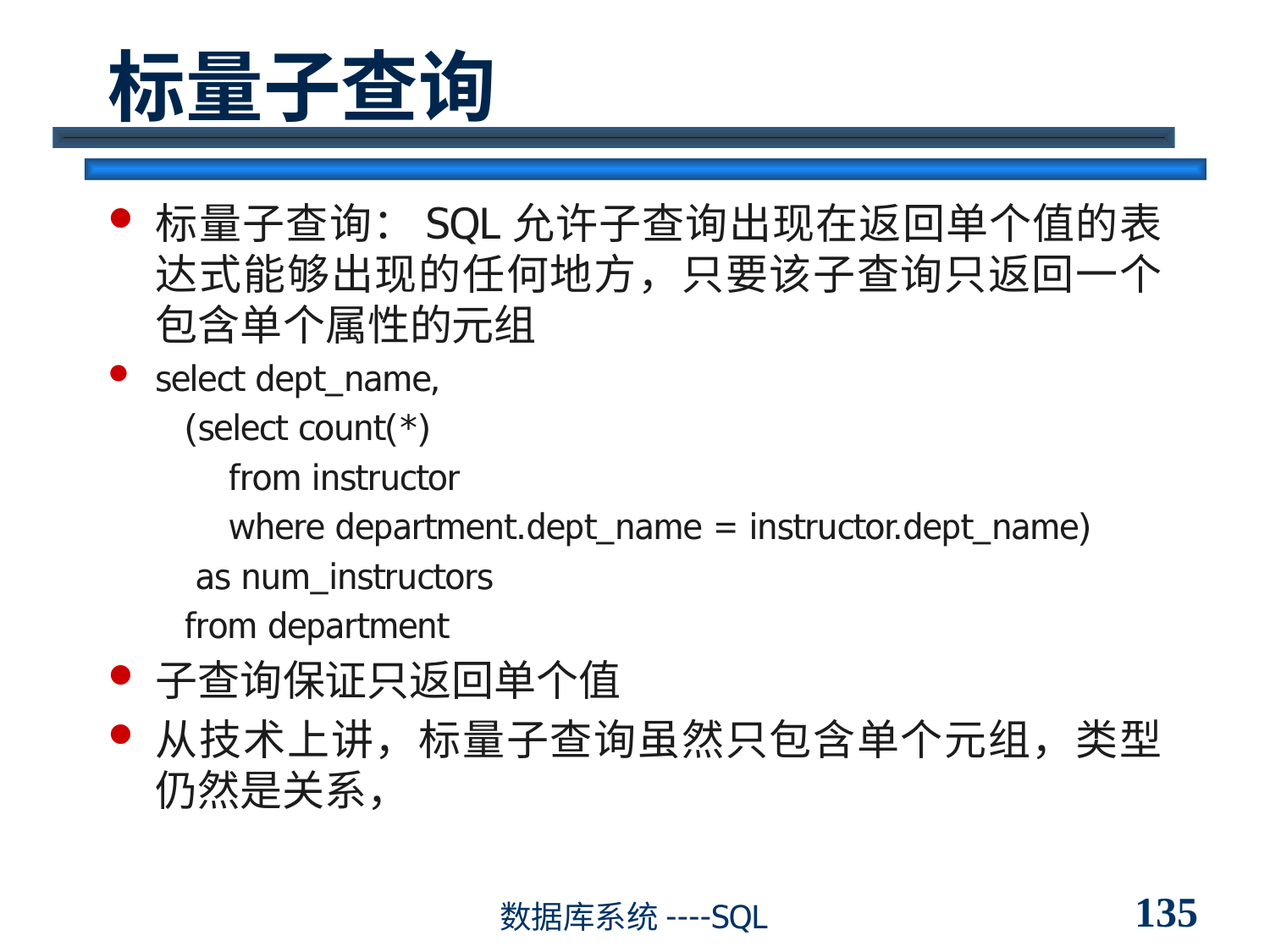

# 标量子查询
标量子查询：SQL允许子查询出现在返回单个值的表达式能够出现的任何地方，只要该子查询只返回一个包含单个属性的元组
select dept_name,
       (select count(*)
           from instructor
           where department.dept_name = instructor.dept_name)
        as num_instructors
       from department
子查询保证只返回单个值
从技术上讲，标量子查询虽然只包含单个元组，类型仍然是关系，
135
数据库系统----SQL